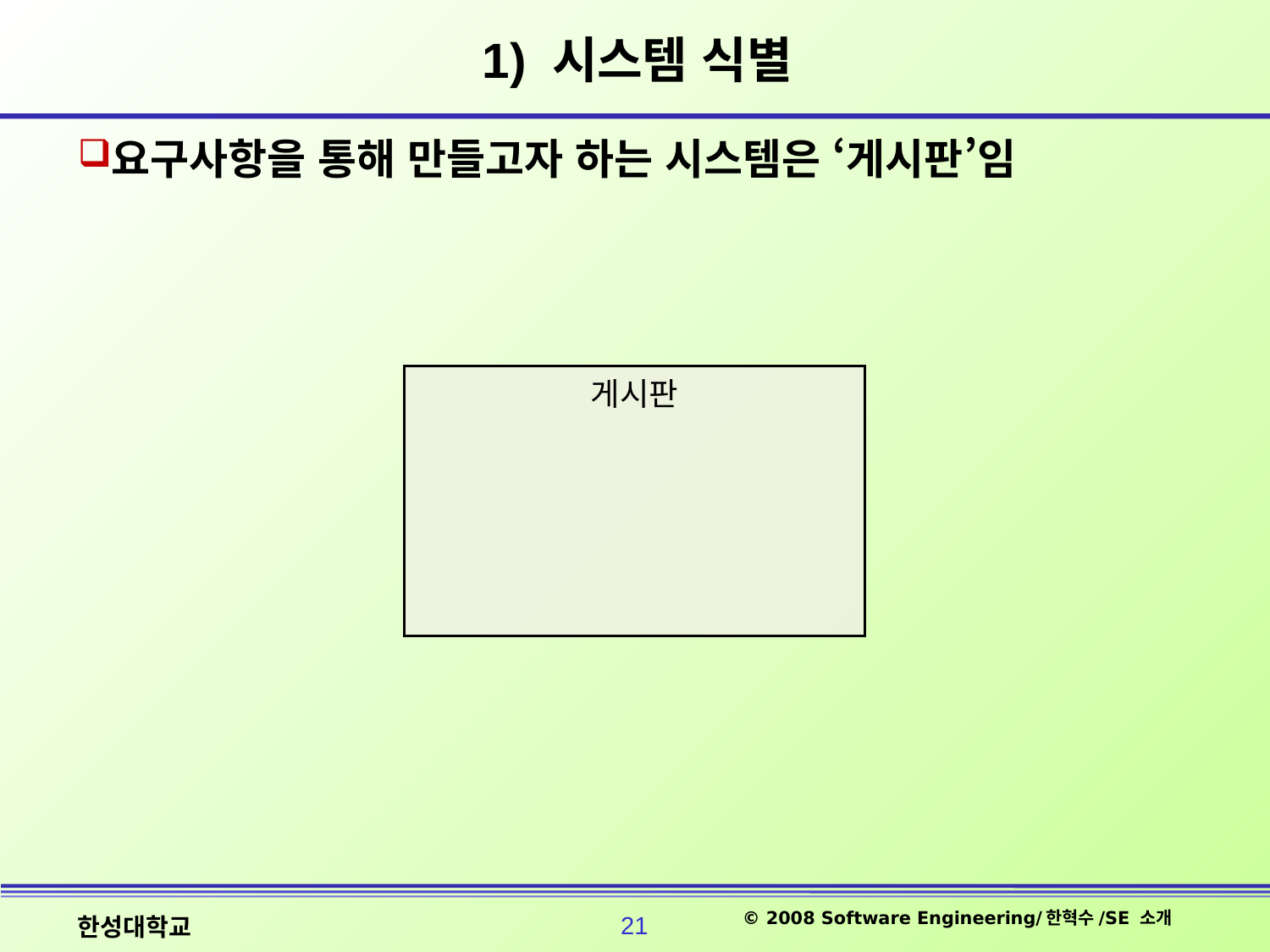

# 1) 시스템 식별
요구사항을 통해 만들고자 하는 시스템은 ‘게시판’임
게시판
© 2008 Software Engineering/한혁수/SE 소개